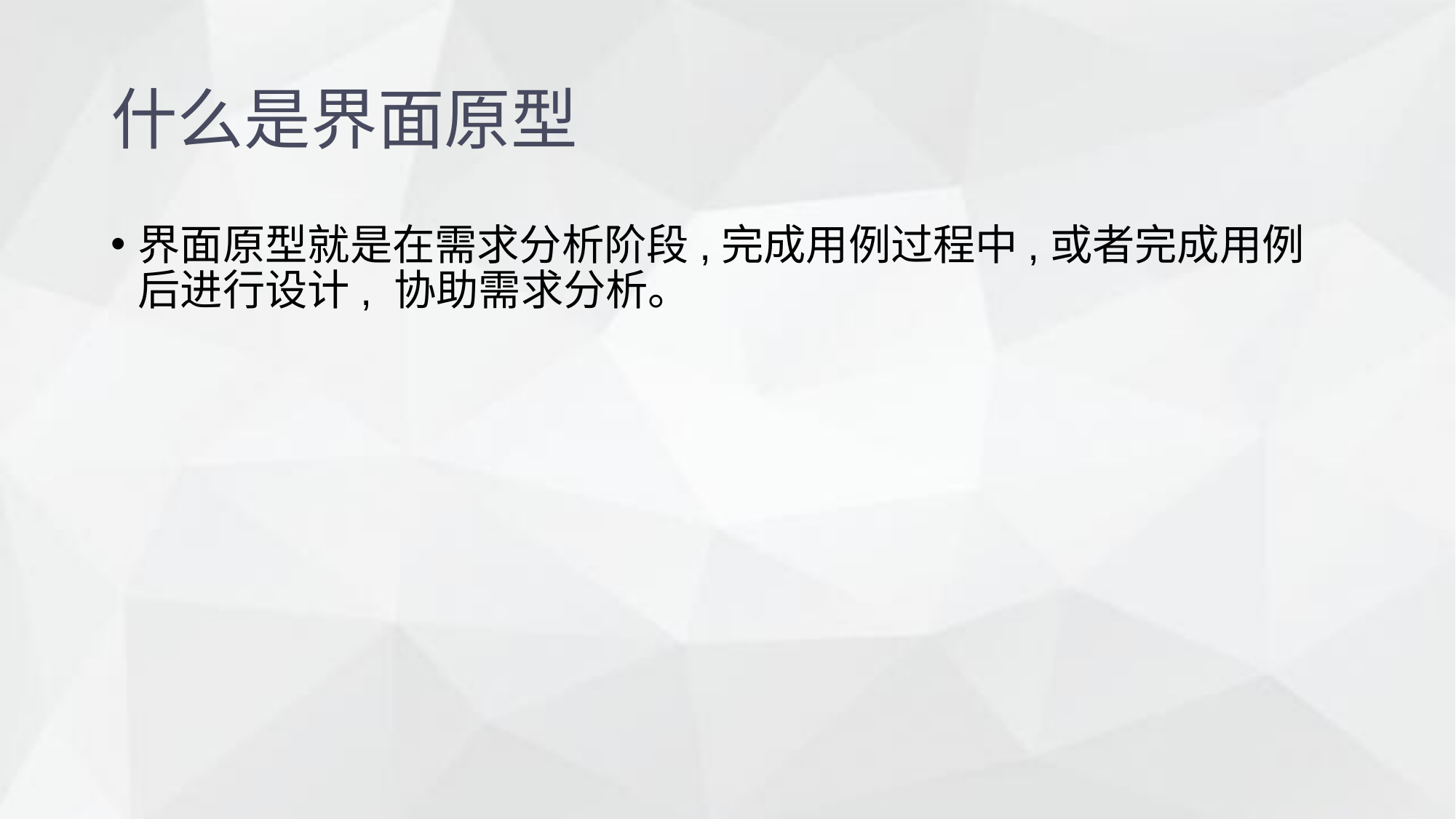

什么是界面原型
界面原型就是在需求分析阶段,完成用例过程中,或者完成用例后进行设计, 协助需求分析。